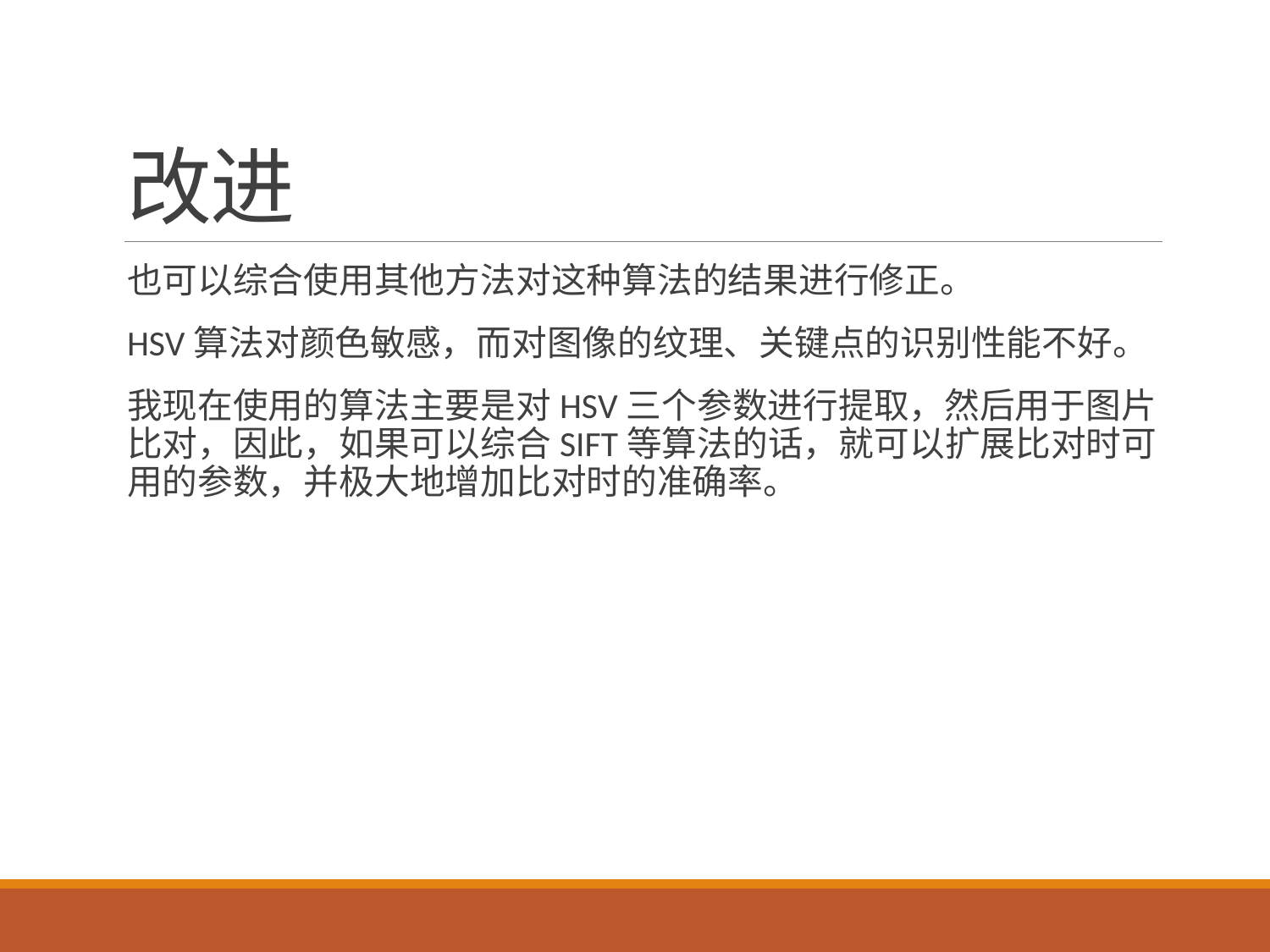

# 改进
也可以综合使用其他方法对这种算法的结果进行修正。
HSV算法对颜色敏感，而对图像的纹理、关键点的识别性能不好。
我现在使用的算法主要是对HSV三个参数进行提取，然后用于图片比对，因此，如果可以综合SIFT等算法的话，就可以扩展比对时可用的参数，并极大地增加比对时的准确率。